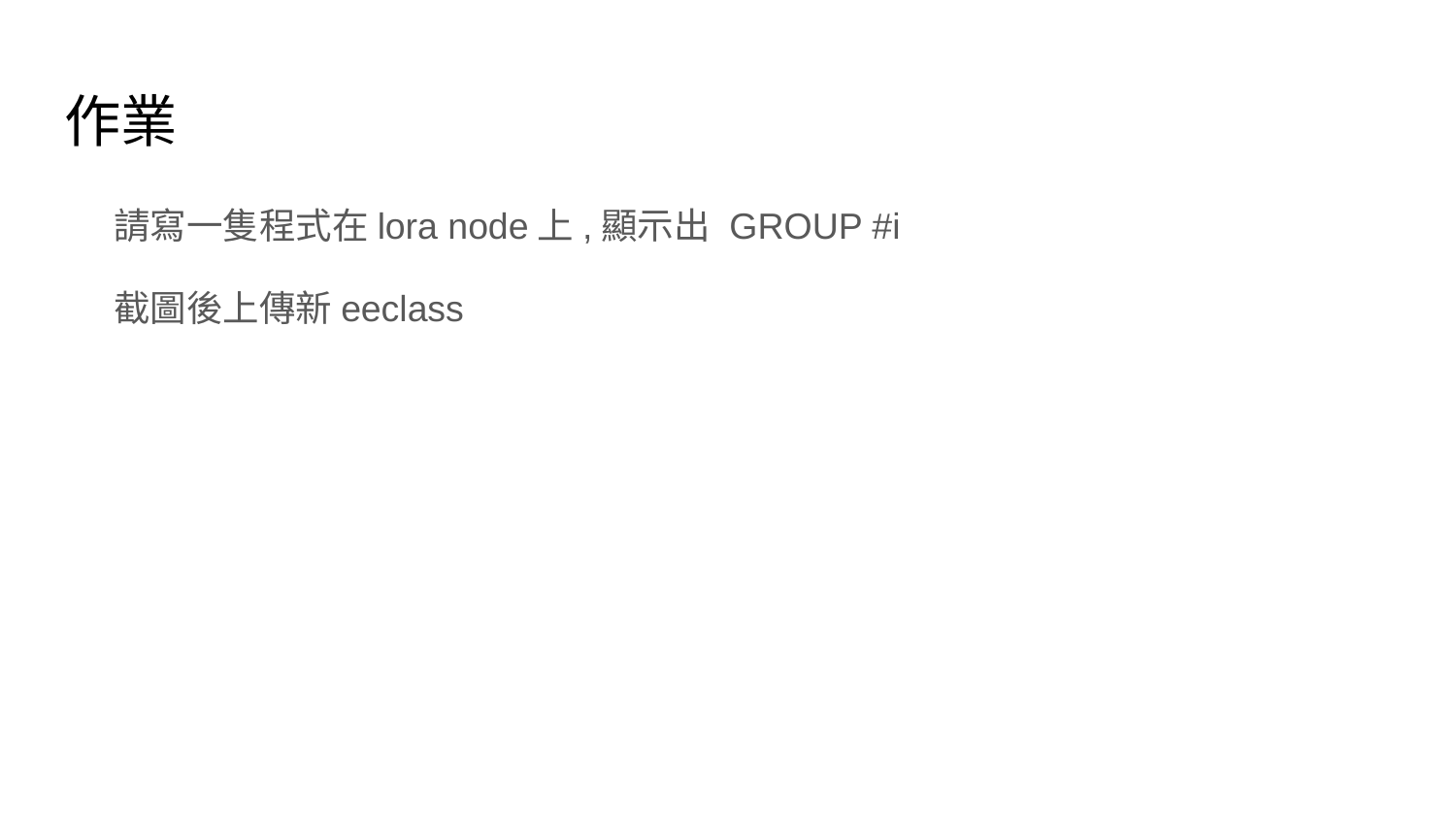

# 作業
請寫一隻程式在lora node上,顯示出 GROUP #i
截圖後上傳新eeclass